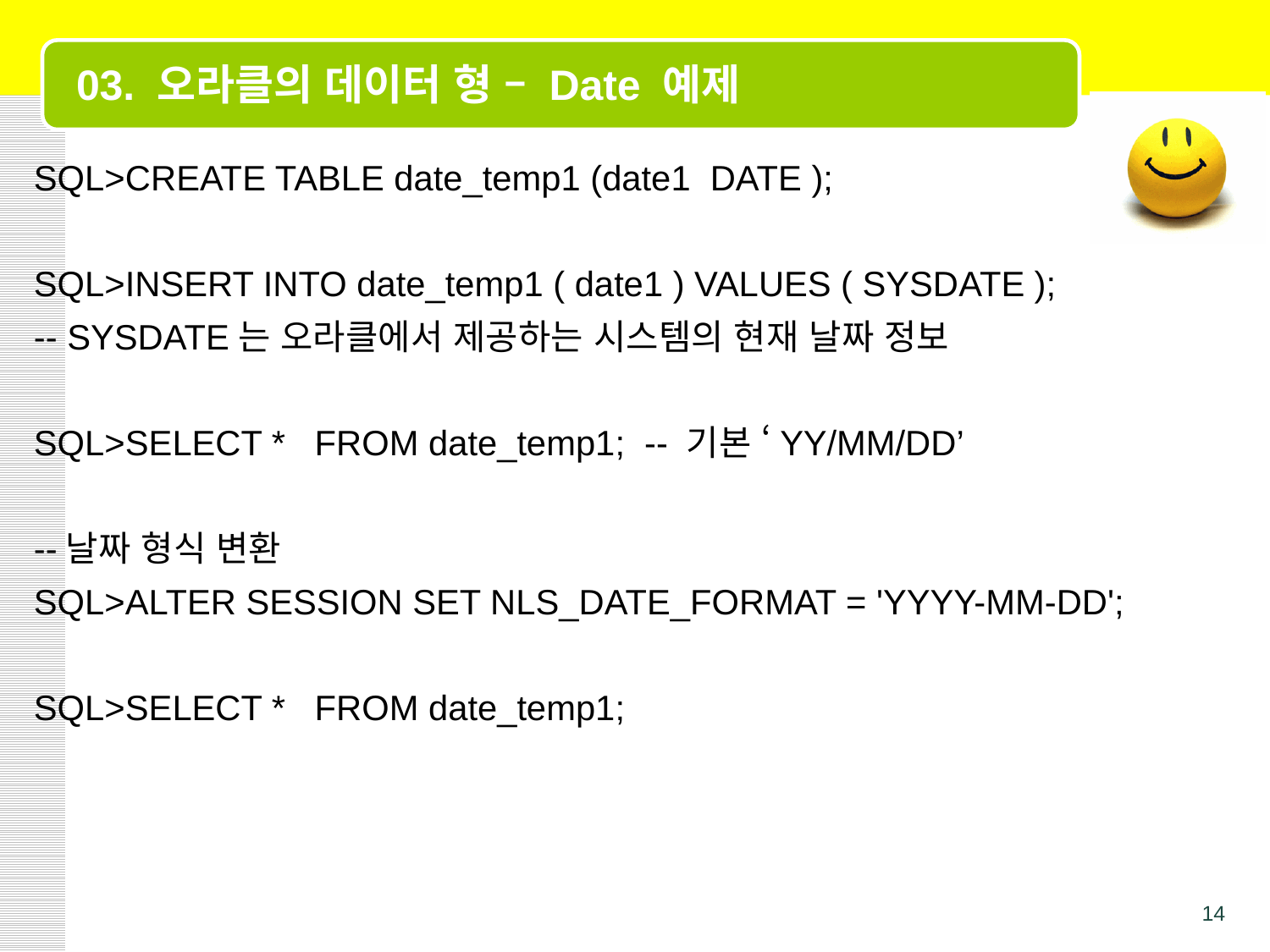

# 03. 오라클의 데이터 형 – Date 예제
SQL>CREATE TABLE date_temp1 (date1  DATE );

SQL>INSERT INTO date_temp1 ( date1 ) VALUES ( SYSDATE );
-- SYSDATE는 오라클에서 제공하는 시스템의 현재 날짜 정보

SQL>SELECT *   FROM date_temp1;  -- 기본 ‘YY/MM/DD’

--날짜 형식 변환
SQL>ALTER SESSION SET NLS_DATE_FORMAT = 'YYYY-MM-DD';

SQL>SELECT *   FROM date_temp1;